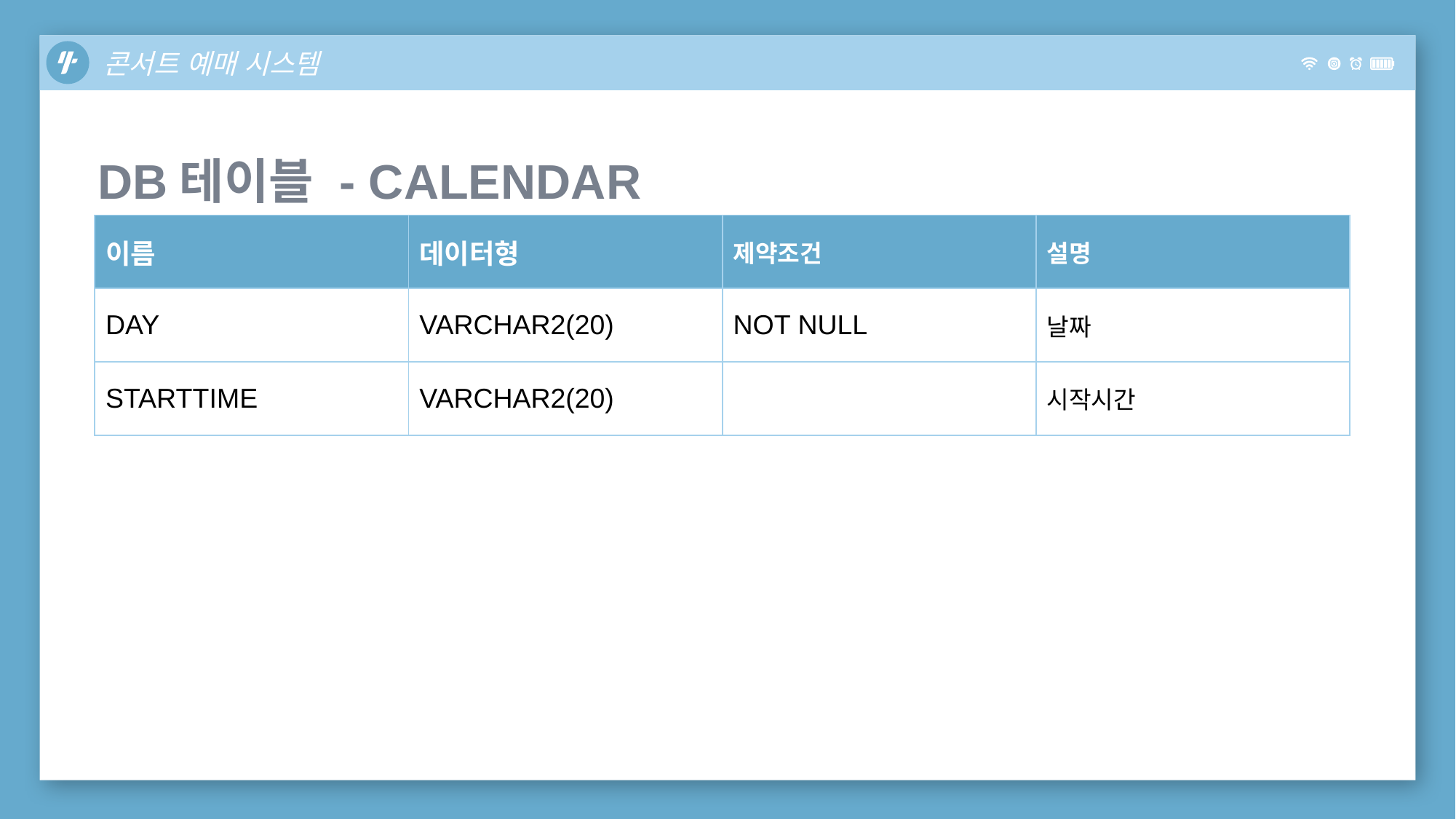

콘서트 예매 시스템

DB테이블 - CALENDAR
| 이름 | 데이터형 | 제약조건 | 설명 |
| --- | --- | --- | --- |
| DAY | VARCHAR2(20) | NOT NULL | 날짜 |
| STARTTIME | VARCHAR2(20) |  | 시작시간 |